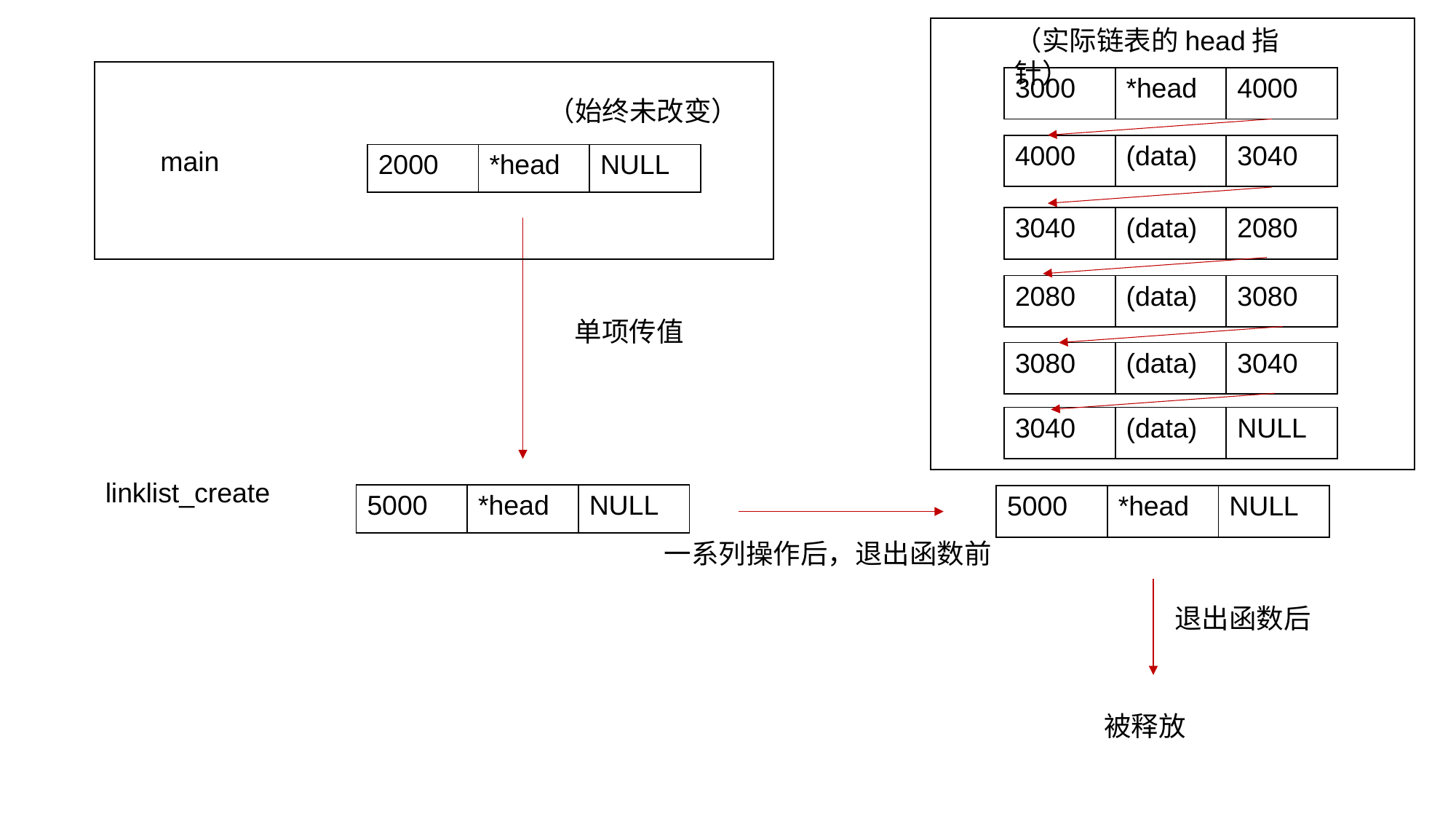

（实际链表的head指针）

| 3000 | \*head | 4000 |
| --- | --- | --- |
（始终未改变）
| 4000 | (data) | 3040 |
| --- | --- | --- |
main
| 2000 | \*head | NULL |
| --- | --- | --- |
| 3040 | (data) | 2080 |
| --- | --- | --- |
| 2080 | (data) | 3080 |
| --- | --- | --- |
单项传值
| 3080 | (data) | 3040 |
| --- | --- | --- |
| 3040 | (data) | NULL |
| --- | --- | --- |
linklist_create
| 5000 | \*head | NULL |
| --- | --- | --- |
| 5000 | \*head | NULL |
| --- | --- | --- |
一系列操作后，退出函数前
退出函数后
被释放